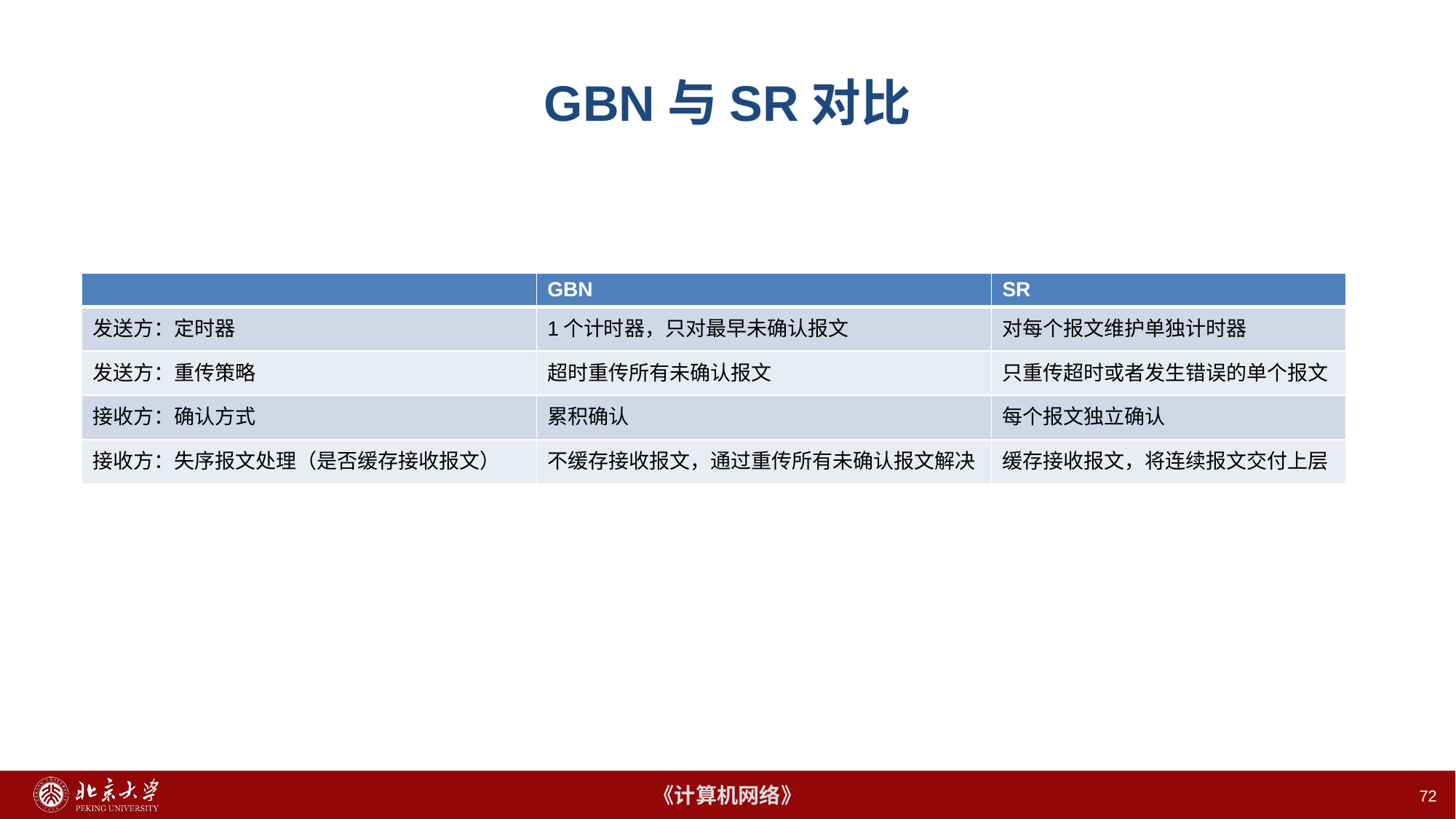

# GBN与SR对比
|  | GBN | SR |
| --- | --- | --- |
| 发送方：定时器 | 1个计时器，只对最早未确认报文 | 对每个报文维护单独计时器 |
| 发送方：重传策略 | 超时重传所有未确认报文 | 只重传超时或者发生错误的单个报文 |
| 接收方：确认方式 | 累积确认 | 每个报文独立确认 |
| 接收方：失序报文处理（是否缓存接收报文） | 不缓存接收报文，通过重传所有未确认报文解决 | 缓存接收报文，将连续报文交付上层 |
72